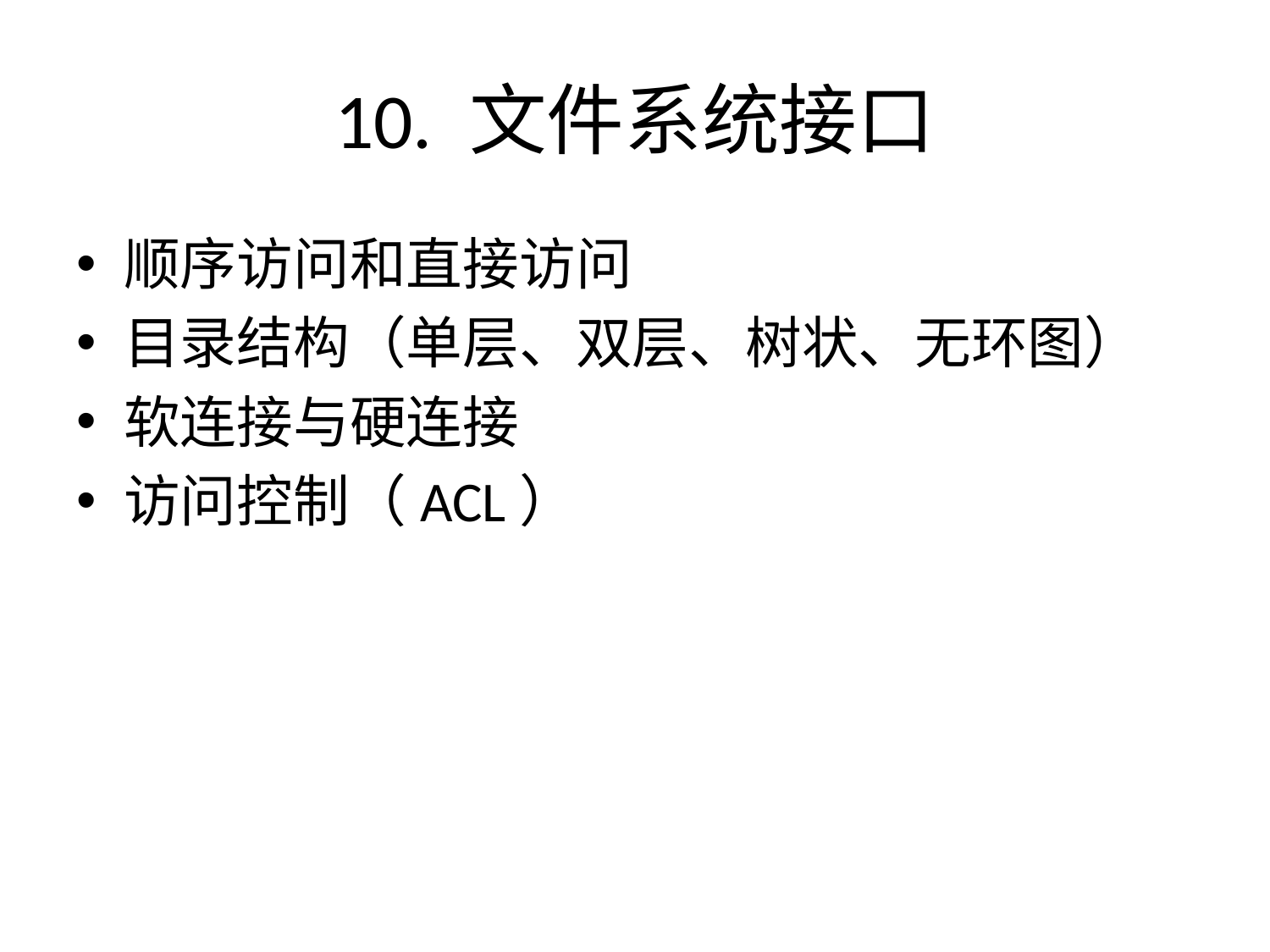

# 10. 文件系统接口
顺序访问和直接访问
目录结构（单层、双层、树状、无环图）
软连接与硬连接
访问控制（ACL）